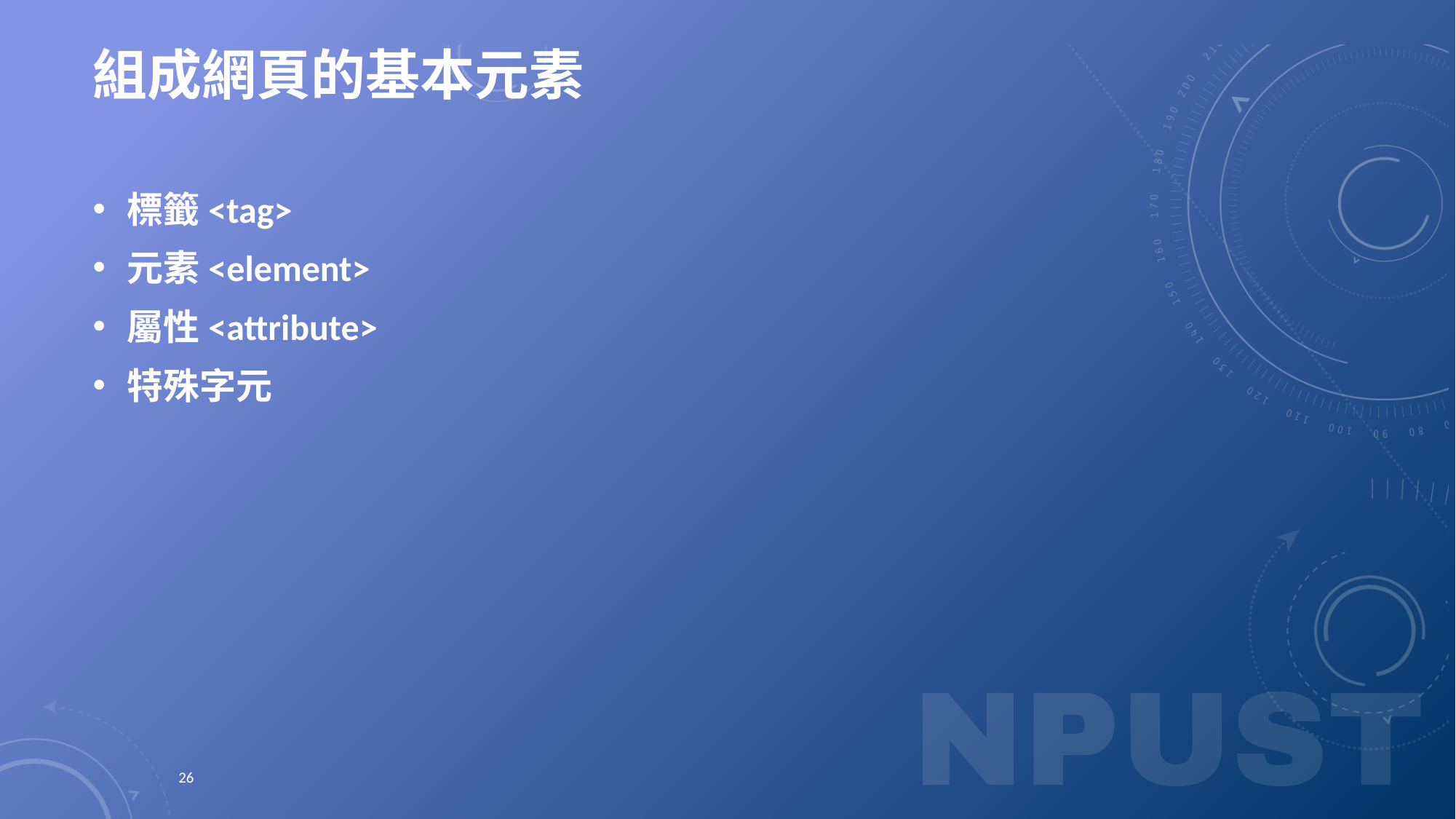

# 組成網頁的基本元素
標籤<tag>
元素<element>
屬性<attribute>
特殊字元
26